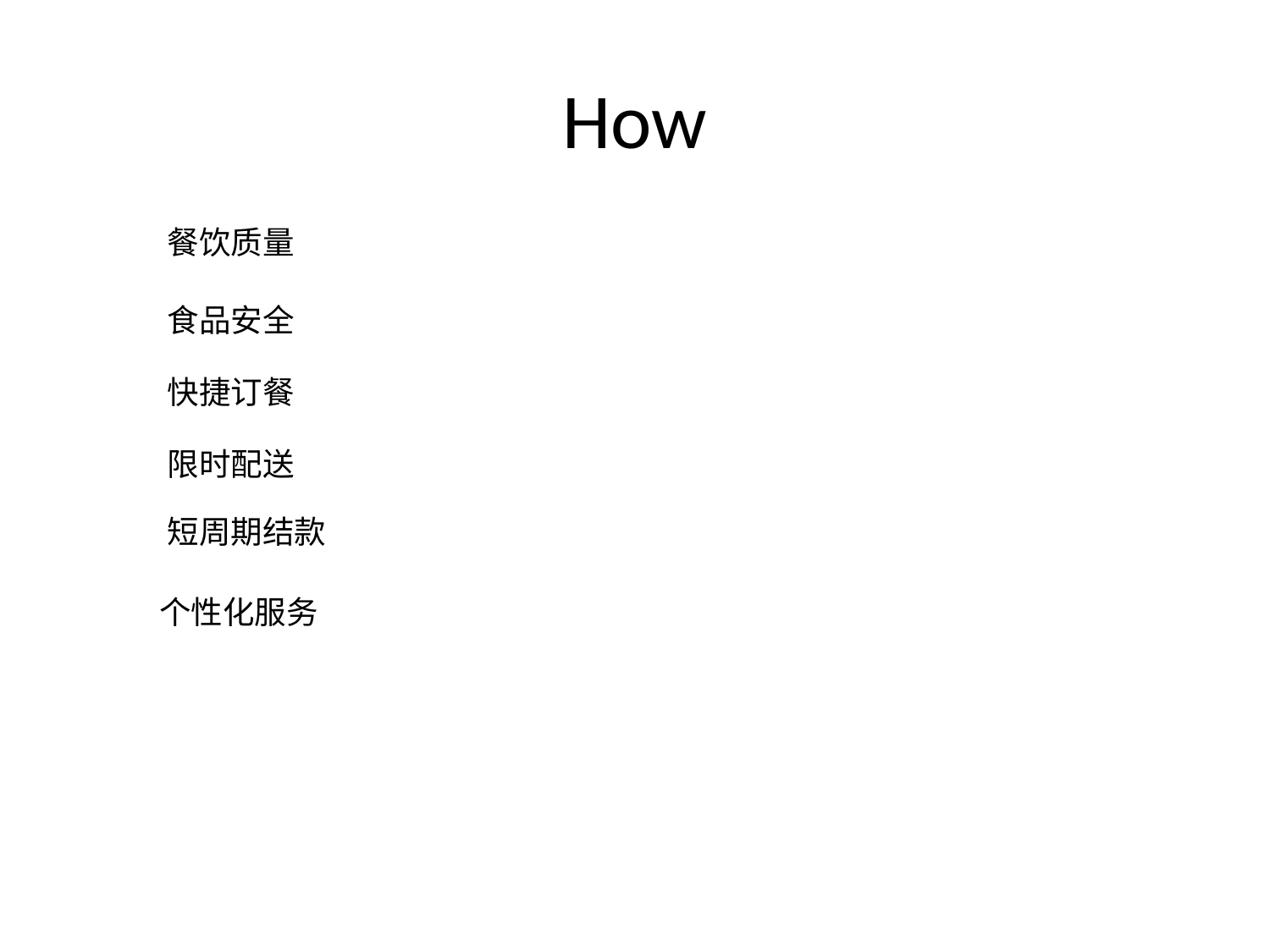

# How
餐饮质量
食品安全
快捷订餐
限时配送
短周期结款
个性化服务